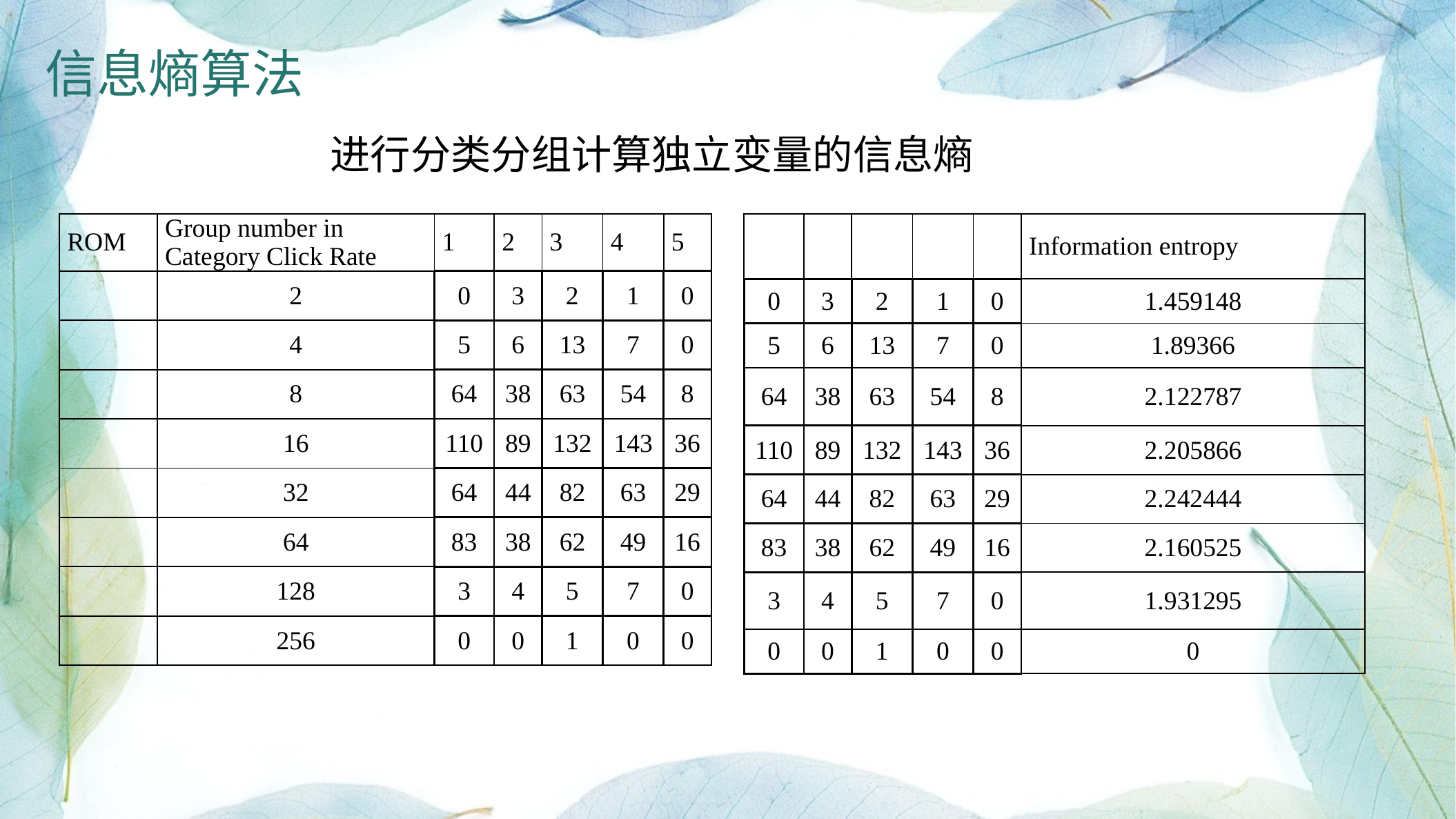

信息熵算法
进行分类分组计算独立变量的信息熵
| ROM | Group number in Category Click Rate | 1 | 2 | 3 | 4 | 5 |
| --- | --- | --- | --- | --- | --- | --- |
|  | 2 | 0 | 3 | 2 | 1 | 0 |
|  | 4 | 5 | 6 | 13 | 7 | 0 |
|  | 8 | 64 | 38 | 63 | 54 | 8 |
|  | 16 | 110 | 89 | 132 | 143 | 36 |
|  | 32 | 64 | 44 | 82 | 63 | 29 |
|  | 64 | 83 | 38 | 62 | 49 | 16 |
|  | 128 | 3 | 4 | 5 | 7 | 0 |
|  | 256 | 0 | 0 | 1 | 0 | 0 |
|  |  |  |  |  | Information entropy |
| --- | --- | --- | --- | --- | --- |
| 0 | 3 | 2 | 1 | 0 | 1.459148 |
| 5 | 6 | 13 | 7 | 0 | 1.89366 |
| 64 | 38 | 63 | 54 | 8 | 2.122787 |
| 110 | 89 | 132 | 143 | 36 | 2.205866 |
| 64 | 44 | 82 | 63 | 29 | 2.242444 |
| 83 | 38 | 62 | 49 | 16 | 2.160525 |
| 3 | 4 | 5 | 7 | 0 | 1.931295 |
| 0 | 0 | 1 | 0 | 0 | 0 |